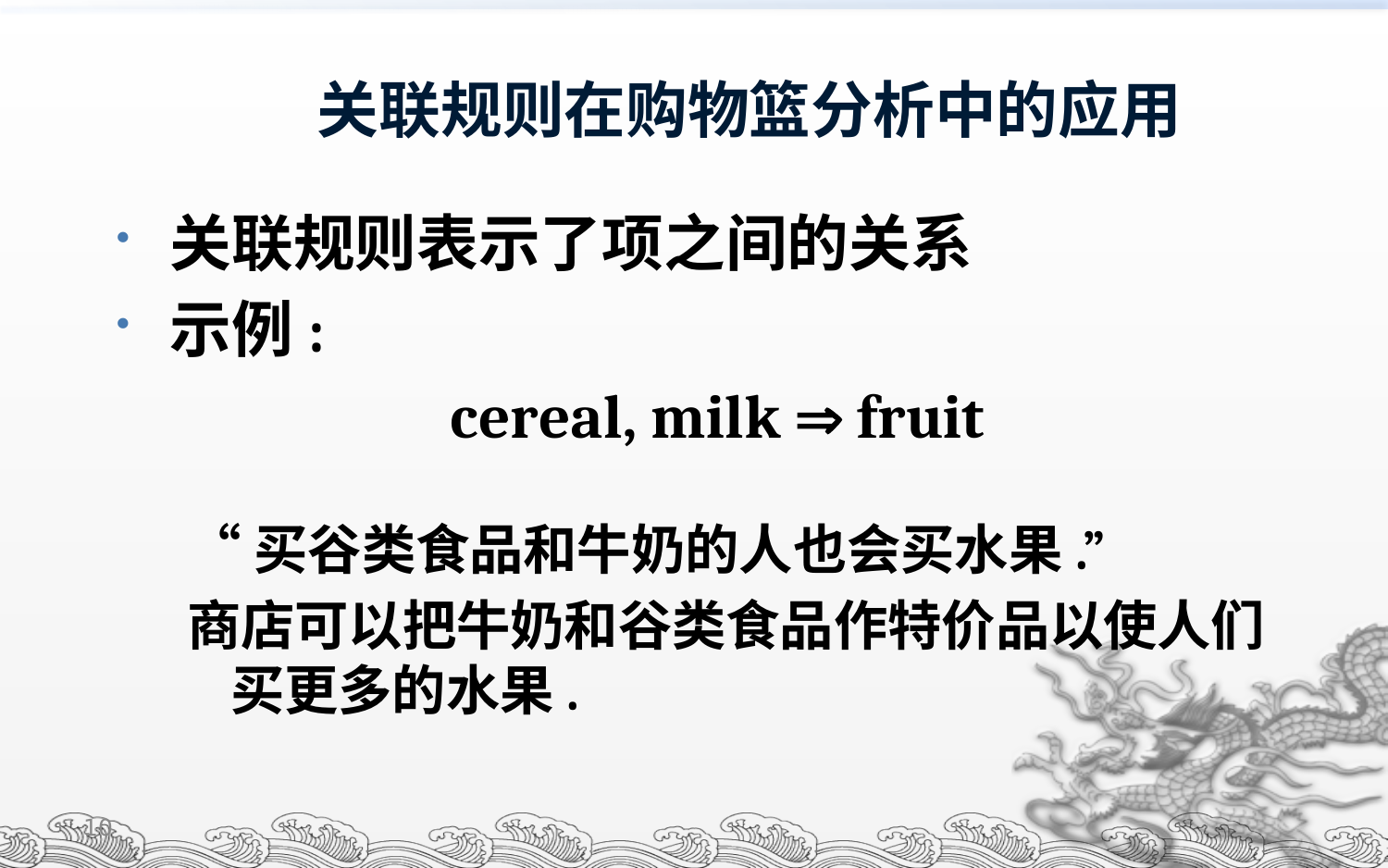

# 关联规则在购物篮分析中的应用
关联规则表示了项之间的关系
示例:
cereal, milk ⇒ fruit

“买谷类食品和牛奶的人也会买水果.”
商店可以把牛奶和谷类食品作特价品以使人们买更多的水果.
10